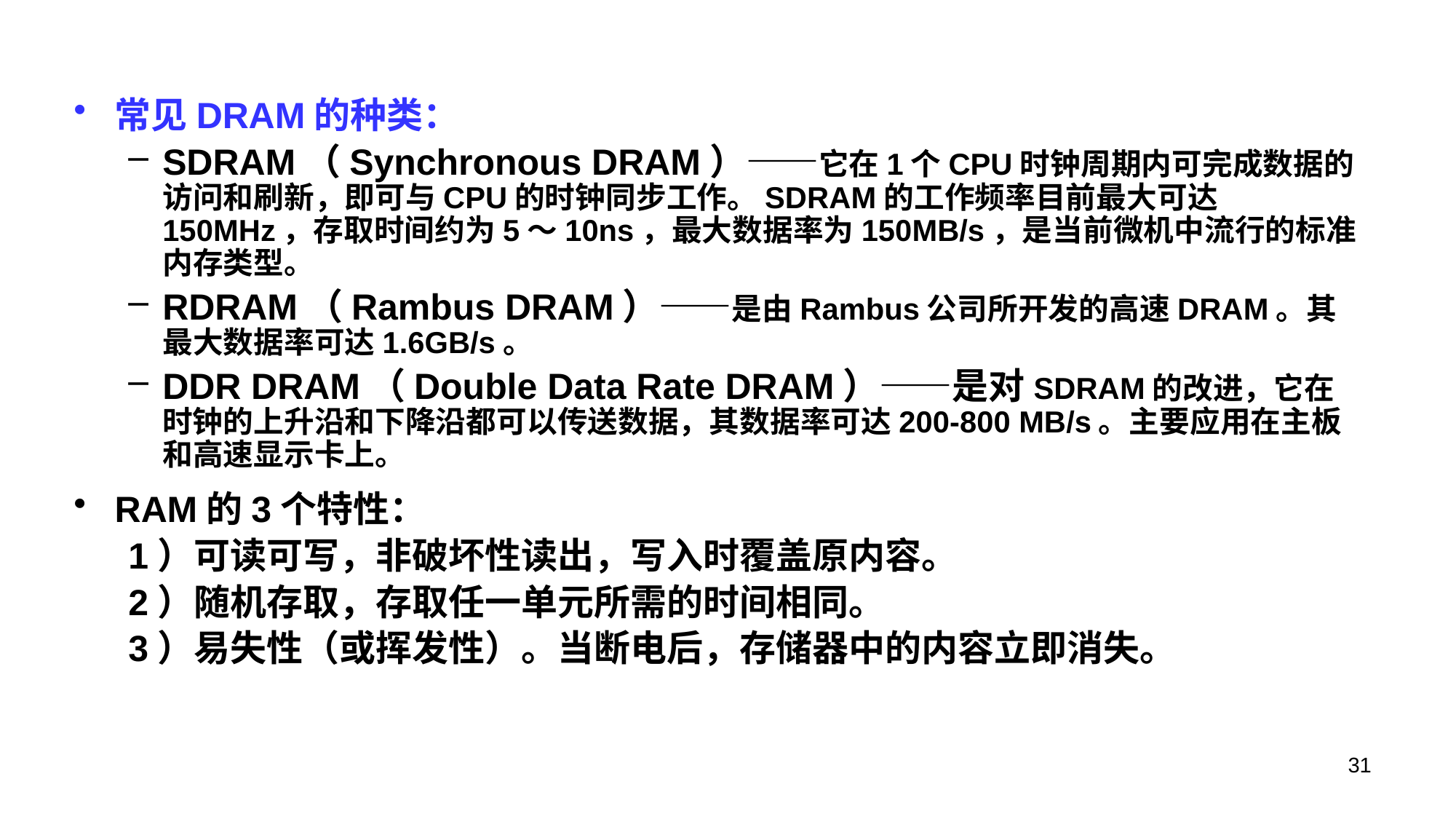

常见DRAM的种类：
SDRAM（Synchronous DRAM）——它在1个CPU时钟周期内可完成数据的访问和刷新，即可与CPU的时钟同步工作。SDRAM的工作频率目前最大可达150MHz，存取时间约为5～10ns，最大数据率为150MB/s，是当前微机中流行的标准内存类型。
RDRAM（Rambus DRAM）——是由Rambus公司所开发的高速DRAM。其最大数据率可达1.6GB/s。
DDR DRAM（Double Data Rate DRAM）——是对SDRAM的改进，它在时钟的上升沿和下降沿都可以传送数据，其数据率可达200-800 MB/s。主要应用在主板和高速显示卡上。
RAM的3个特性：
1）可读可写，非破坏性读出，写入时覆盖原内容。
2）随机存取，存取任一单元所需的时间相同。
3）易失性（或挥发性）。当断电后，存储器中的内容立即消失。
31